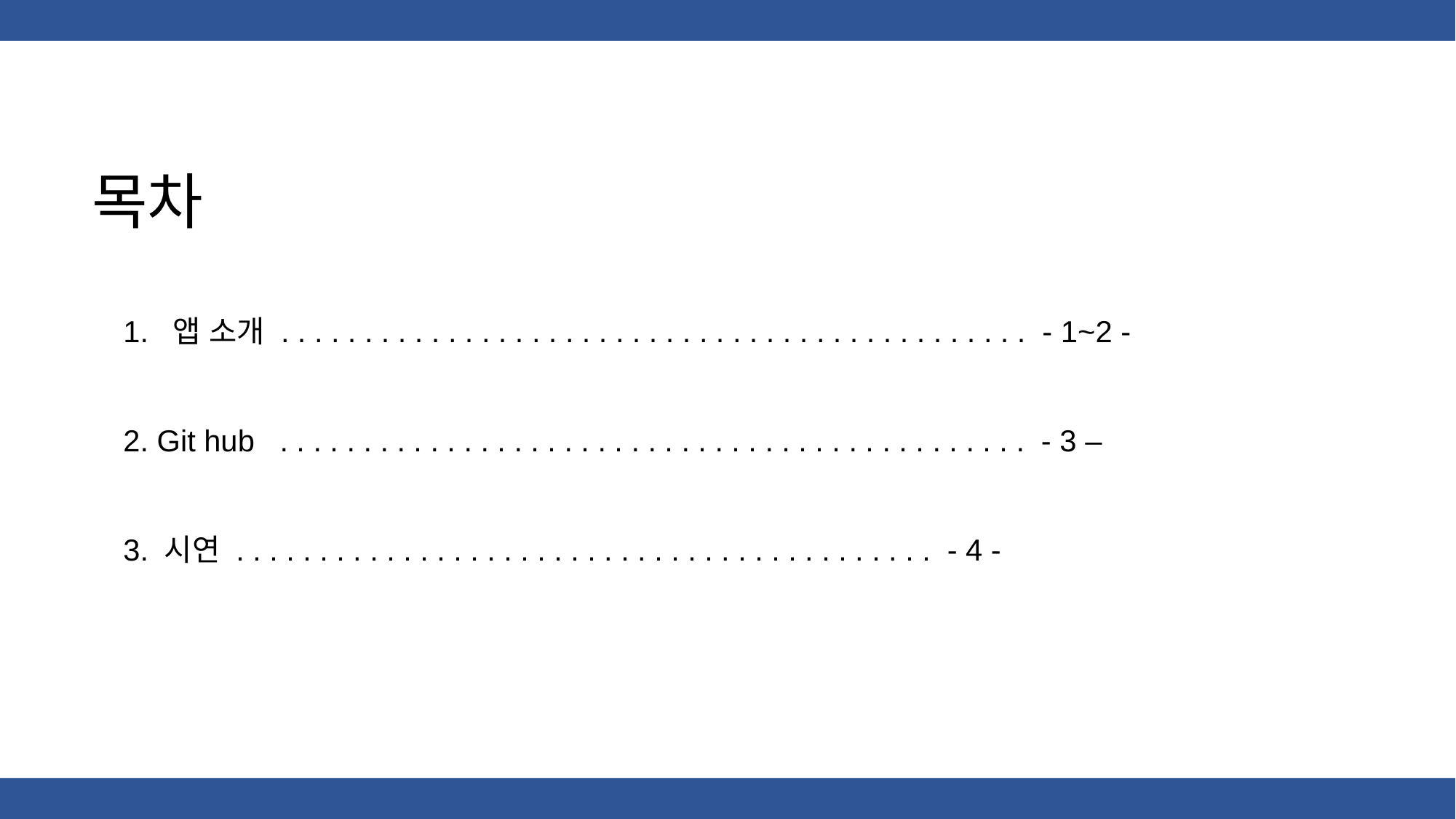

목차

      1.  앱 소개 . . . . . . . . . . . . . . . . . . . . . . . . . . . . . . . . . . . . . . . . . . . . .  - 1~2 -

      2. Git hub   . . . . . . . . . . . . . . . . . . . . . . . . . . . . . . . . . . . . . . . . . . . . .  - 3 –

      3. 시연 . . . . . . . . . . . . . . . . . . . . . . . . . . . . . . . . . . . . . . . . . .  - 4 -